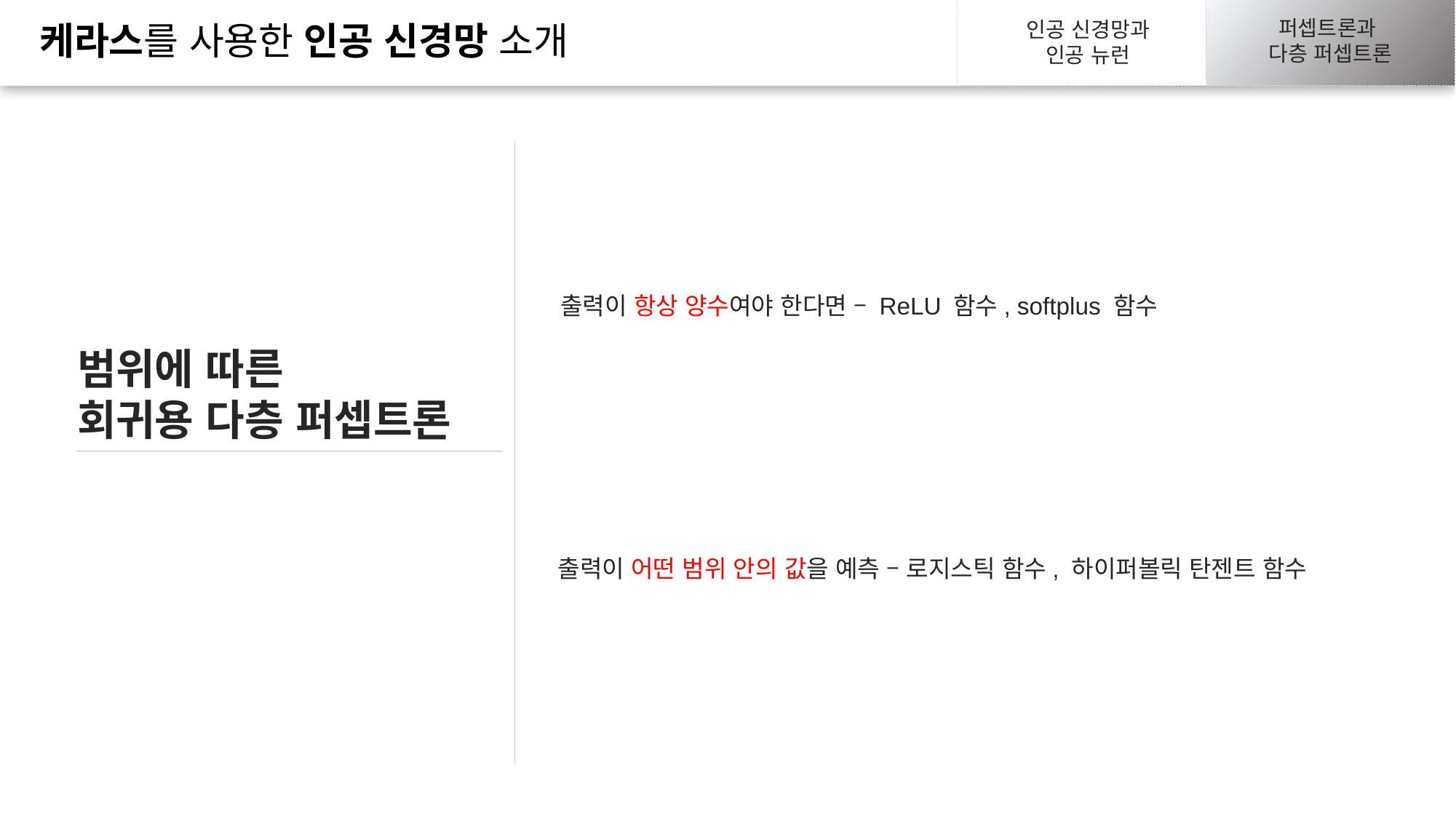

신경망 하이퍼파라미터
구현하기

신경망 하이퍼파라미터
구현하기

퍼셉트론과
다층 퍼셉트론
생물학적 뉴런에서
인공 뉴런까지
생물학적 뉴런에서
인공 뉴런까지
인공 신경망과
인공 뉴런
케라스를 사용한 인공 신경망 소개
케라스를 사용한 인공 신경망 소개
케라스를 사용한 인공 신경망 소개
퍼셉트론과
다층 퍼셉트론
퍼셉트론과
다층 퍼셉트론
출력이 항상 양수여야 한다면 – ReLU 함수, softplus 함수
범위에 따른
회귀용 다층 퍼셉트론
출력이 어떤 범위 안의 값을 예측 – 로지스틱 함수, 하이퍼볼릭 탄젠트 함수